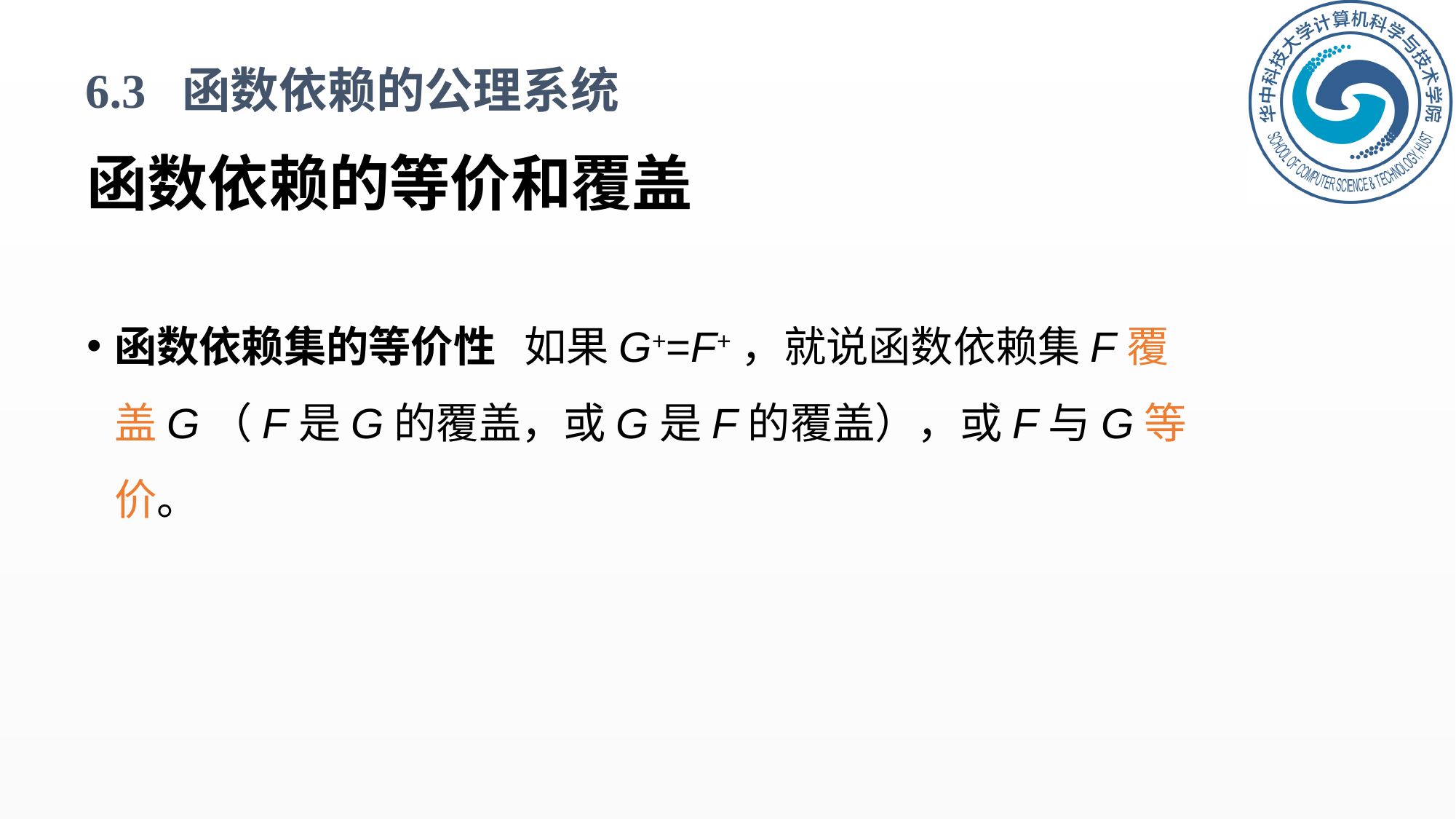

6.3  函数依赖的公理系统
# 函数依赖的等价和覆盖
函数依赖集的等价性   如果G+=F+，就说函数依赖集F覆盖G（F是G的覆盖，或G是F的覆盖），或F与G等价。